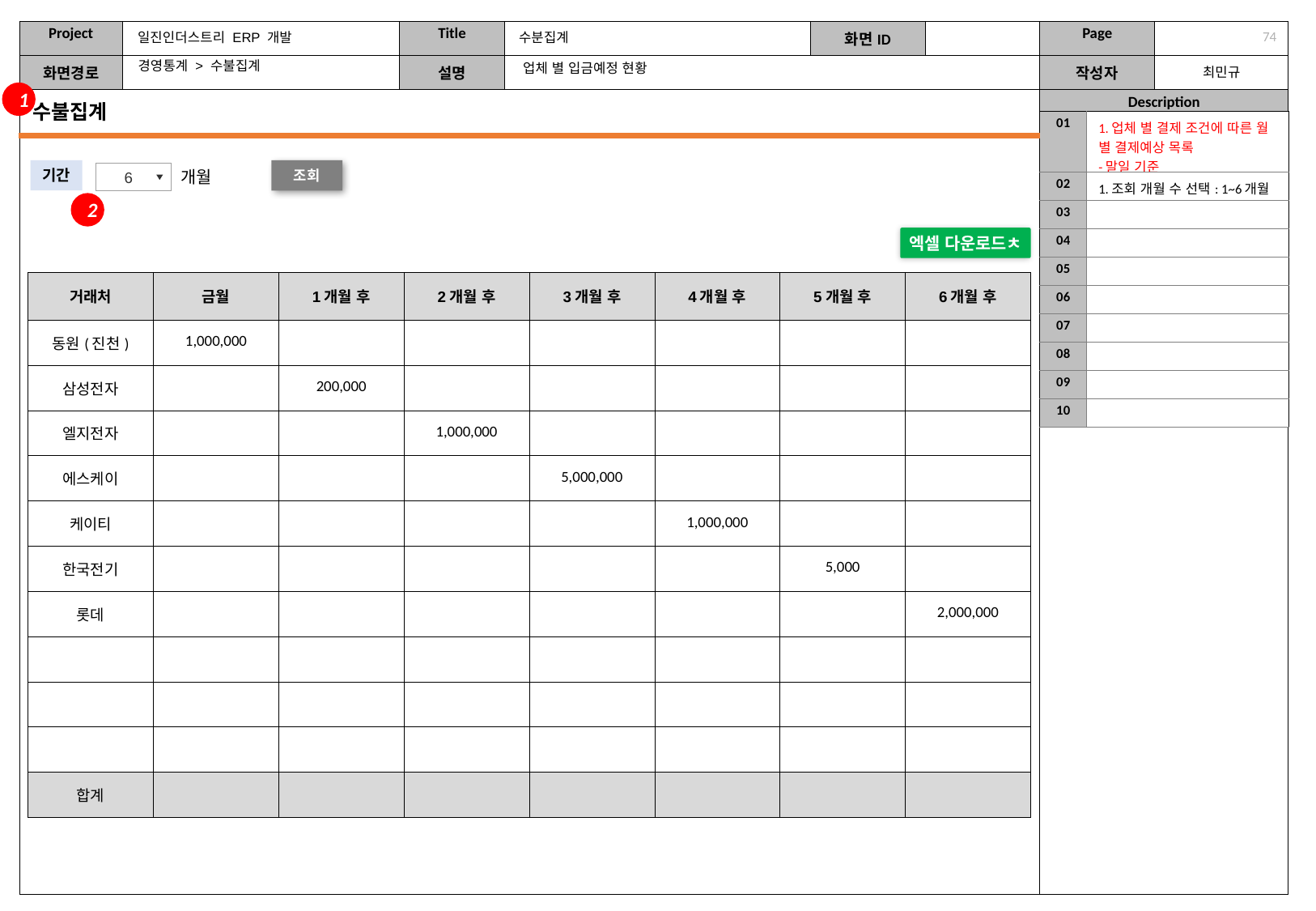

일진인더스트리 ERP 개발

수분집계
74
경영통계 > 수불집계
업체 별 입금예정 현황
1
수불집계
| 01 | 1.업체 별 결제 조건에 따른 월 별 결제예상 목록 -말일 기준 |
| --- | --- |
| 02 | 1.조회 개월 수 선택: 1~6개월 |
| 03 |  |
| 04 |  |
| 05 |  |
| 06 |  |
| 07 |  |
| 08 |  |
| 09 |  |
| 10 |  |
                     개월
조회
기간
6

2
엑셀 다운로드ㅊ
| 거래처 | 금월 | 1개월 후 | 2개월 후 | 3개월 후 | 4개월 후 | 5개월 후 | 6개월 후 |
| --- | --- | --- | --- | --- | --- | --- | --- |
| 동원(진천) | 1,000,000 |  |  |  |  |  |  |
| 삼성전자 |  | 200,000 |  |  |  |  |  |
| 엘지전자 |  |  | 1,000,000 |  |  |  |  |
| 에스케이 |  |  |  | 5,000,000 |  |  |  |
| 케이티 |  |  |  |  | 1,000,000 |  |  |
| 한국전기 |  |  |  |  |  | 5,000 |  |
| 롯데 |  |  |  |  |  |  | 2,000,000 |
|  |  |  |  |  |  |  |  |
|  |  |  |  |  |  |  |  |
|  |  |  |  |  |  |  |  |
| 합계 |  |  |  |  |  |  |  |